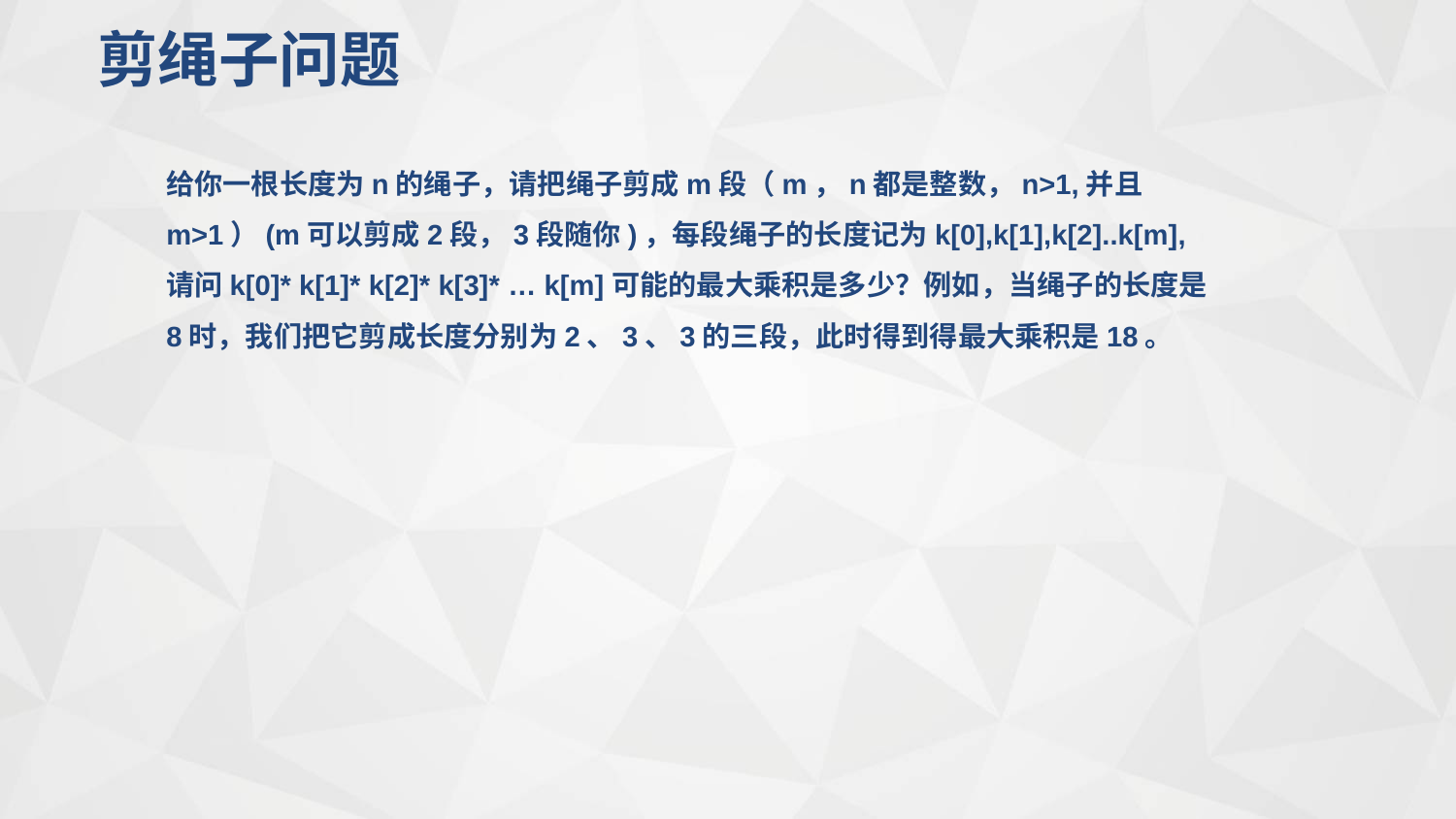

给你一根长度为n的绳子，请把绳子剪成m段（m，n都是整数，n>1,并且m>1）(m可以剪成2段，3段随你)，每段绳子的长度记为k[0],k[1],k[2]..k[m],请问k[0]* k[1]* k[2]* k[3]* … k[m]可能的最大乘积是多少？例如，当绳子的长度是8时，我们把它剪成长度分别为2、3、3的三段，此时得到得最大乘积是18。

剪绳子问题